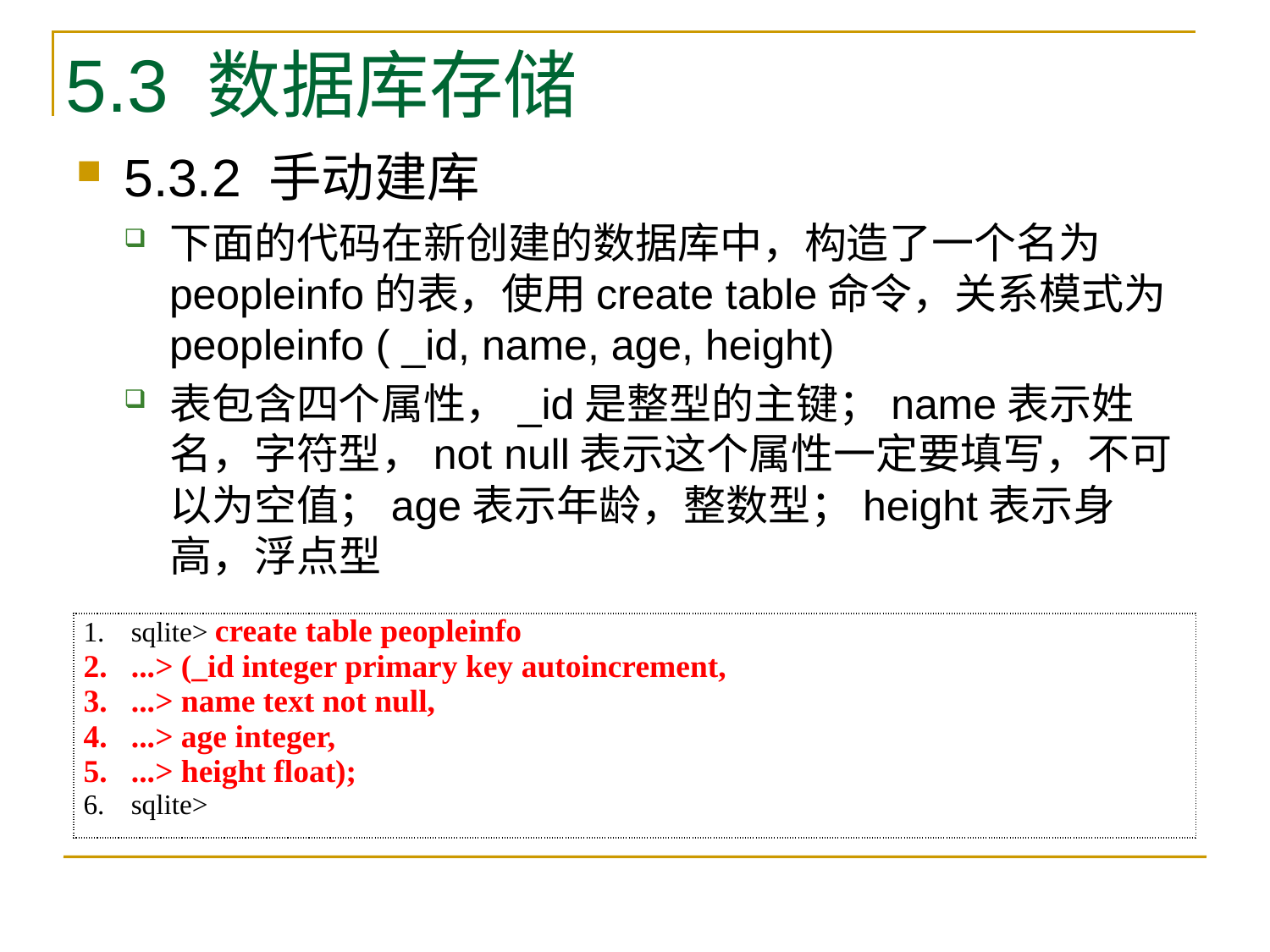

# 5.3 数据库存储
5.3.2 手动建库
下面的代码在新创建的数据库中，构造了一个名为peopleinfo的表，使用create table命令，关系模式为peopleinfo ( _id, name, age, height)
表包含四个属性，_id是整型的主键；name表示姓名，字符型，not null表示这个属性一定要填写，不可以为空值；age表示年龄，整数型；height表示身高，浮点型

| sqlite> create table peopleinfo ...> (\_id integer primary key autoincrement, ...> name text not null, ...> age integer, ...> height float); sqlite> |
| --- |